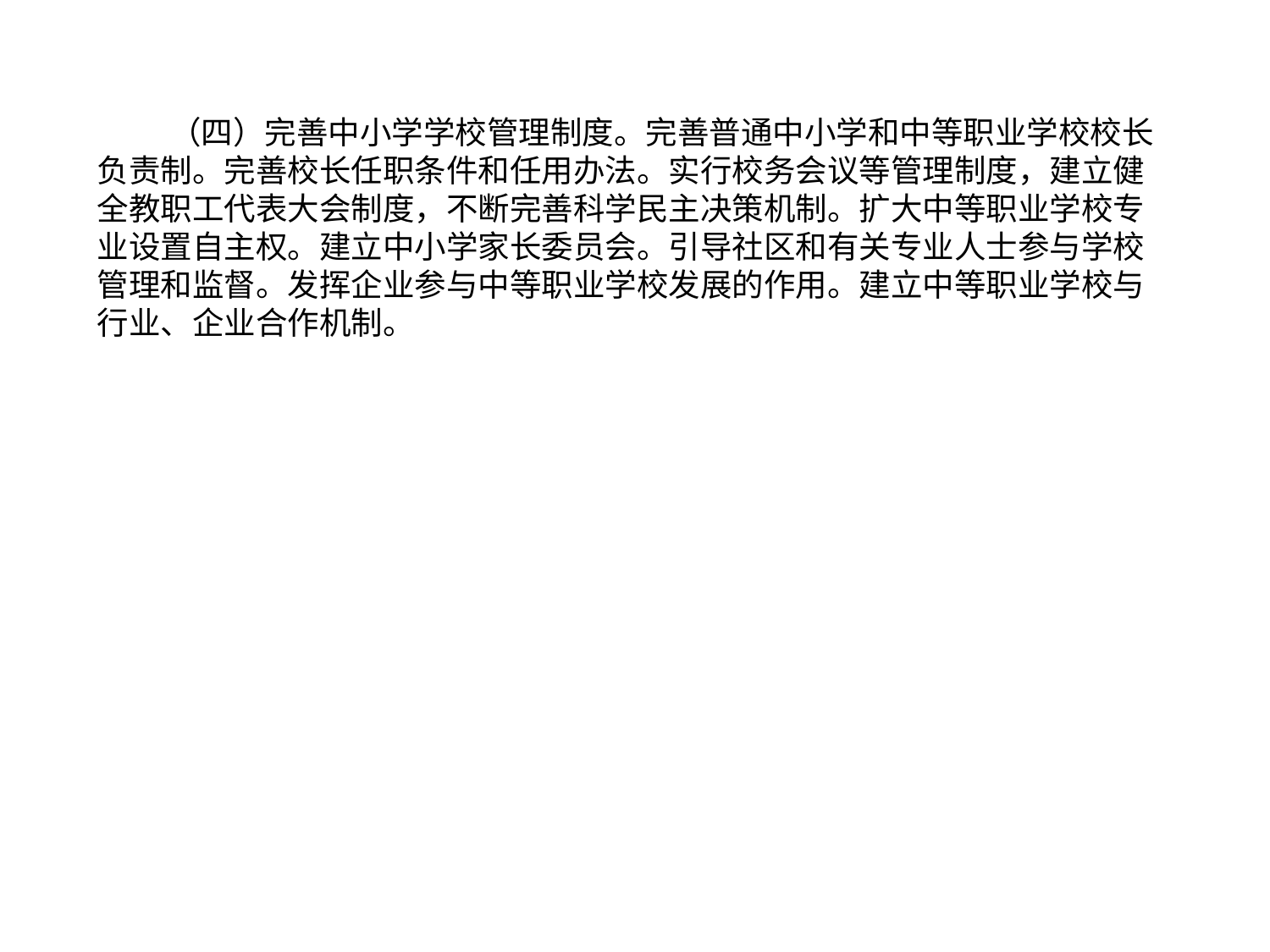

（四）完善中小学学校管理制度。完善普通中小学和中等职业学校校长负责制。完善校长任职条件和任用办法。实行校务会议等管理制度，建立健全教职工代表大会制度，不断完善科学民主决策机制。扩大中等职业学校专业设置自主权。建立中小学家长委员会。引导社区和有关专业人士参与学校管理和监督。发挥企业参与中等职业学校发展的作用。建立中等职业学校与行业、企业合作机制。